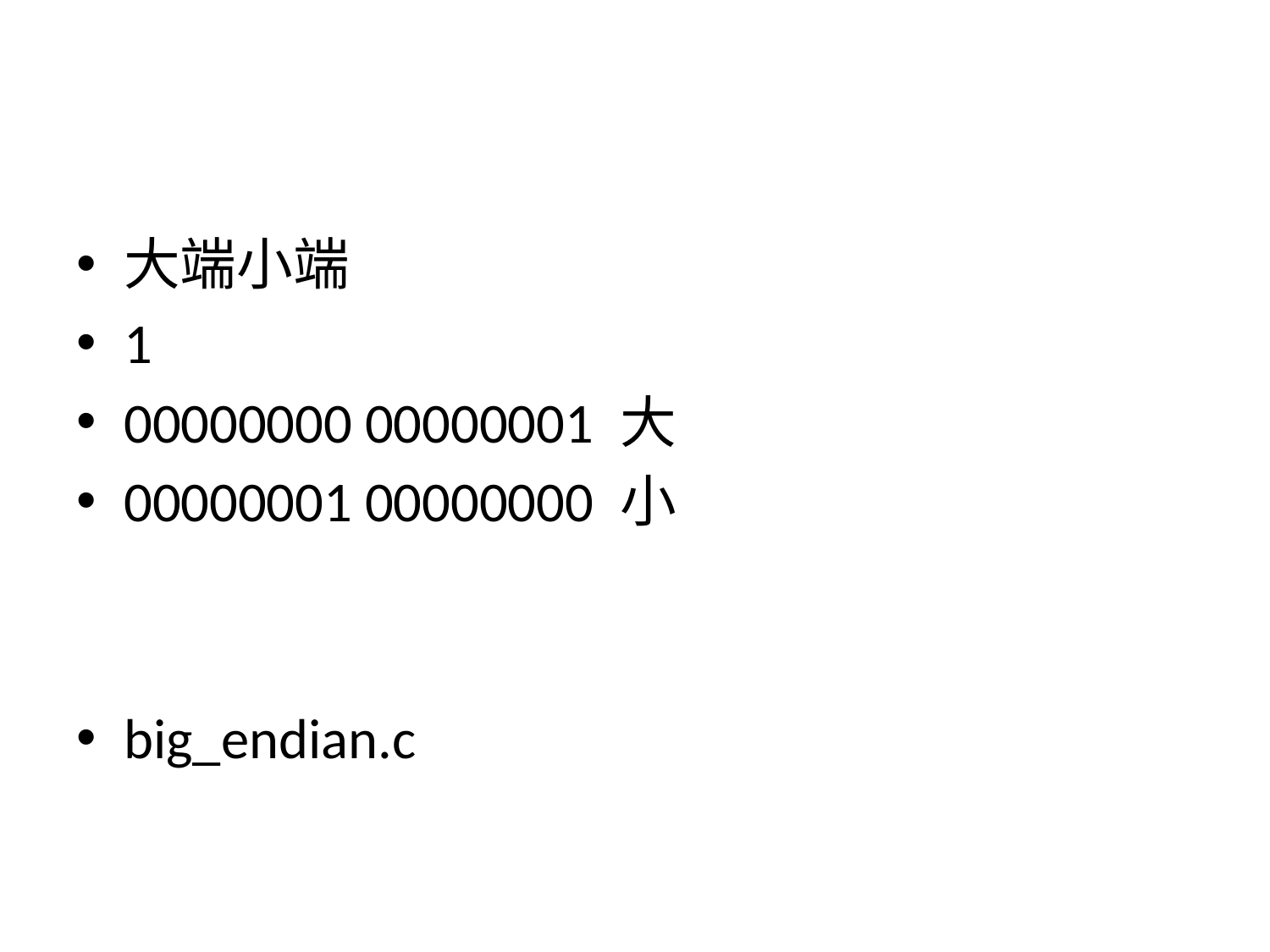

#
大端小端
1
00000000 00000001 大
00000001 00000000 小

big_endian.c